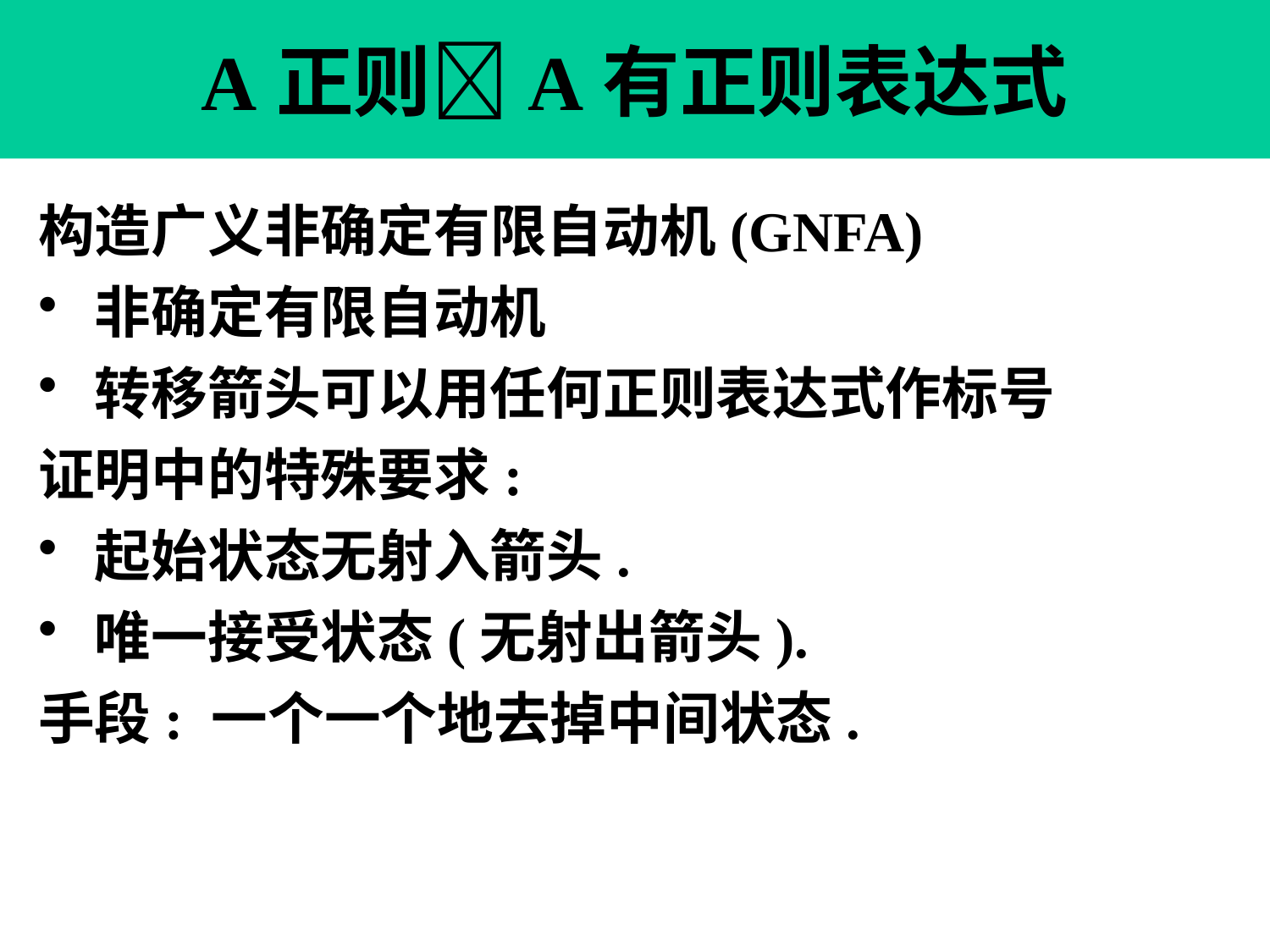

# A正则⇒A有正则表达式
构造广义非确定有限自动机(GNFA)
 非确定有限自动机
 转移箭头可以用任何正则表达式作标号
证明中的特殊要求:
 起始状态无射入箭头.
 唯一接受状态(无射出箭头).
手段: 一个一个地去掉中间状态.